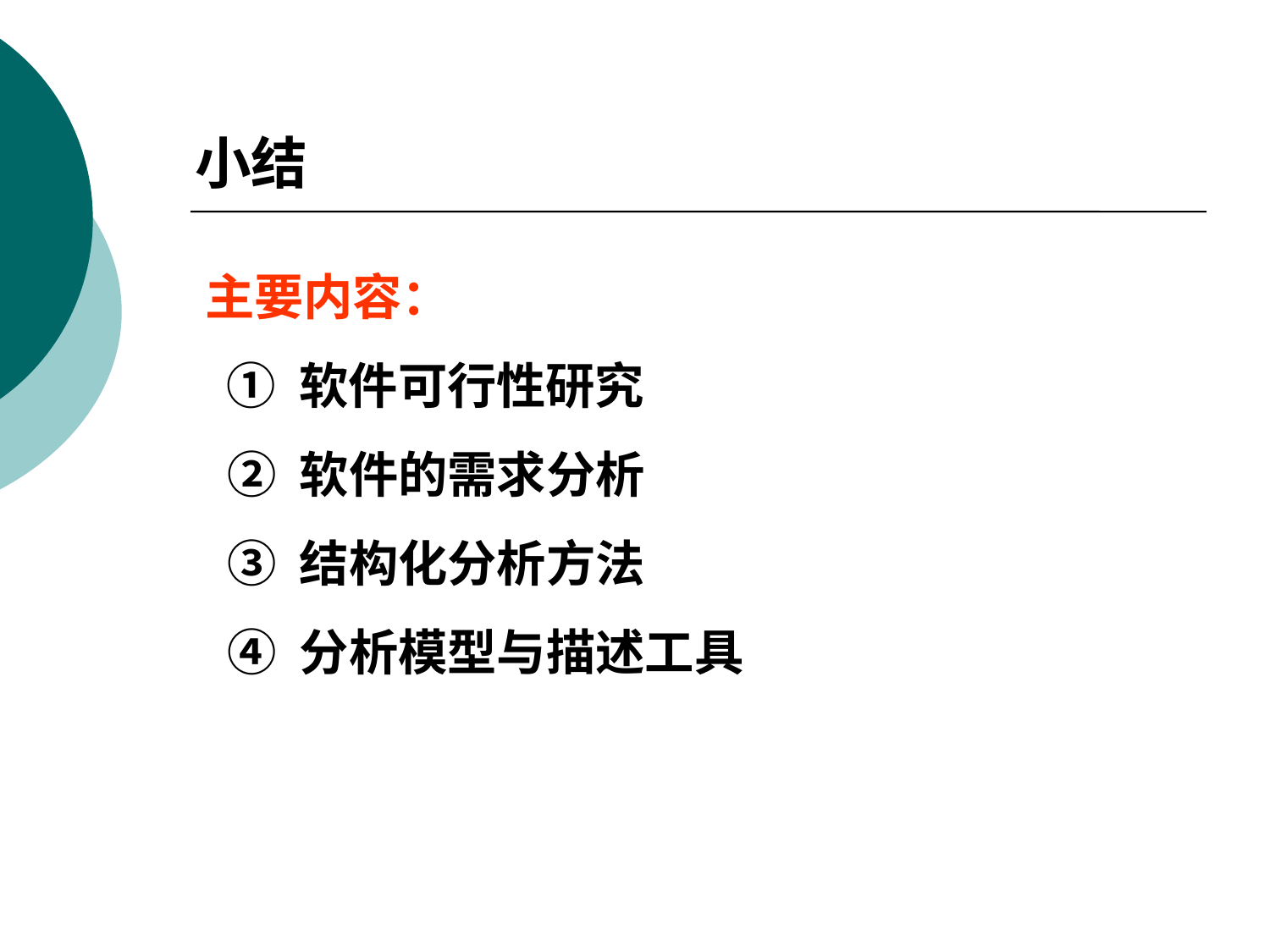

小结
主要内容：
  ① 软件可行性研究
  ② 软件的需求分析
  ③ 结构化分析方法
  ④ 分析模型与描述工具